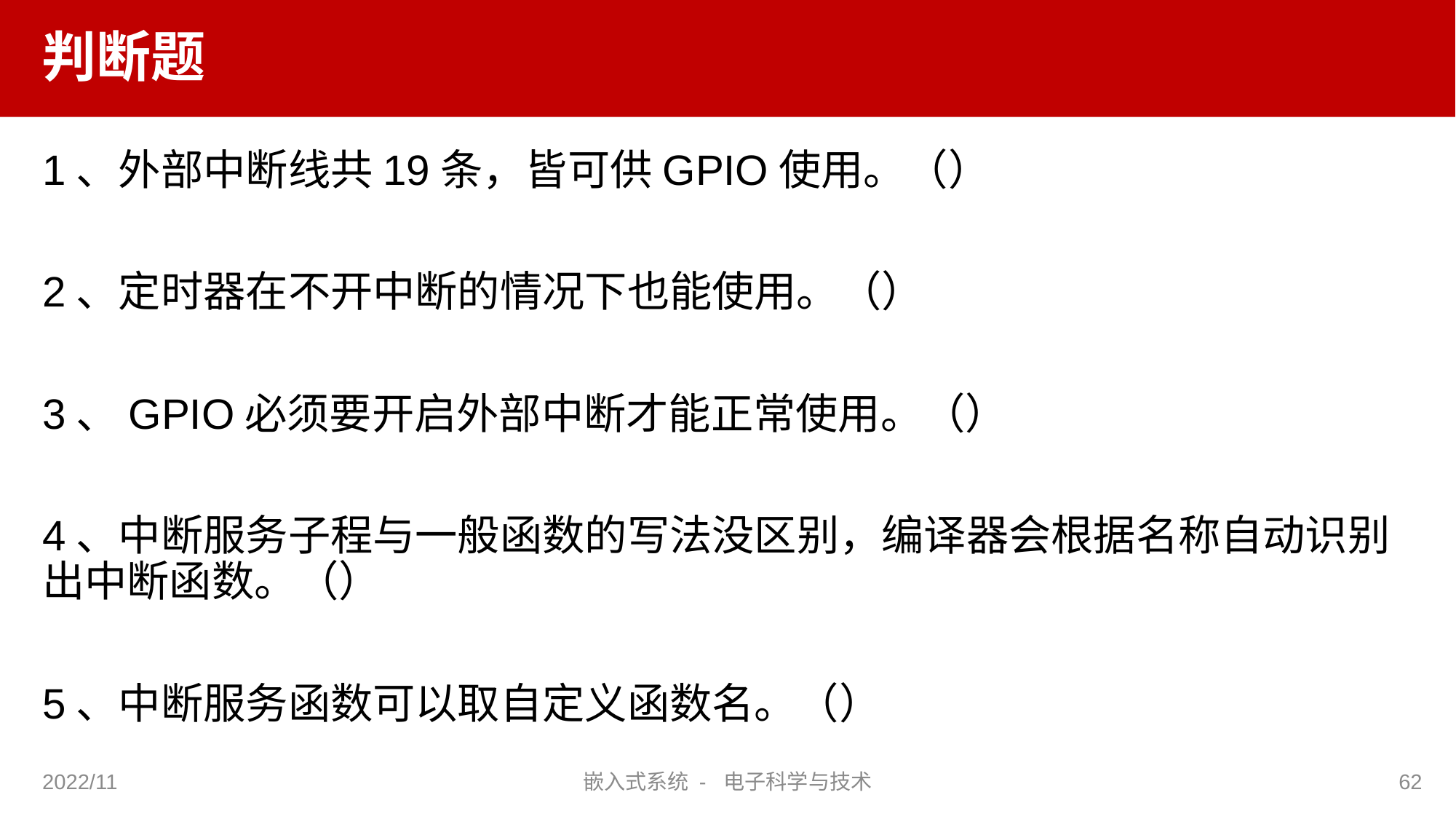

# 判断题
1、外部中断线共19条，皆可供GPIO使用。（）

2、定时器在不开中断的情况下也能使用。（）

3、GPIO必须要开启外部中断才能正常使用。（）

4、中断服务子程与一般函数的写法没区别，编译器会根据名称自动识别出中断函数。（）

5、中断服务函数可以取自定义函数名。（）
2022/11
嵌入式系统 -  电子科学与技术
62